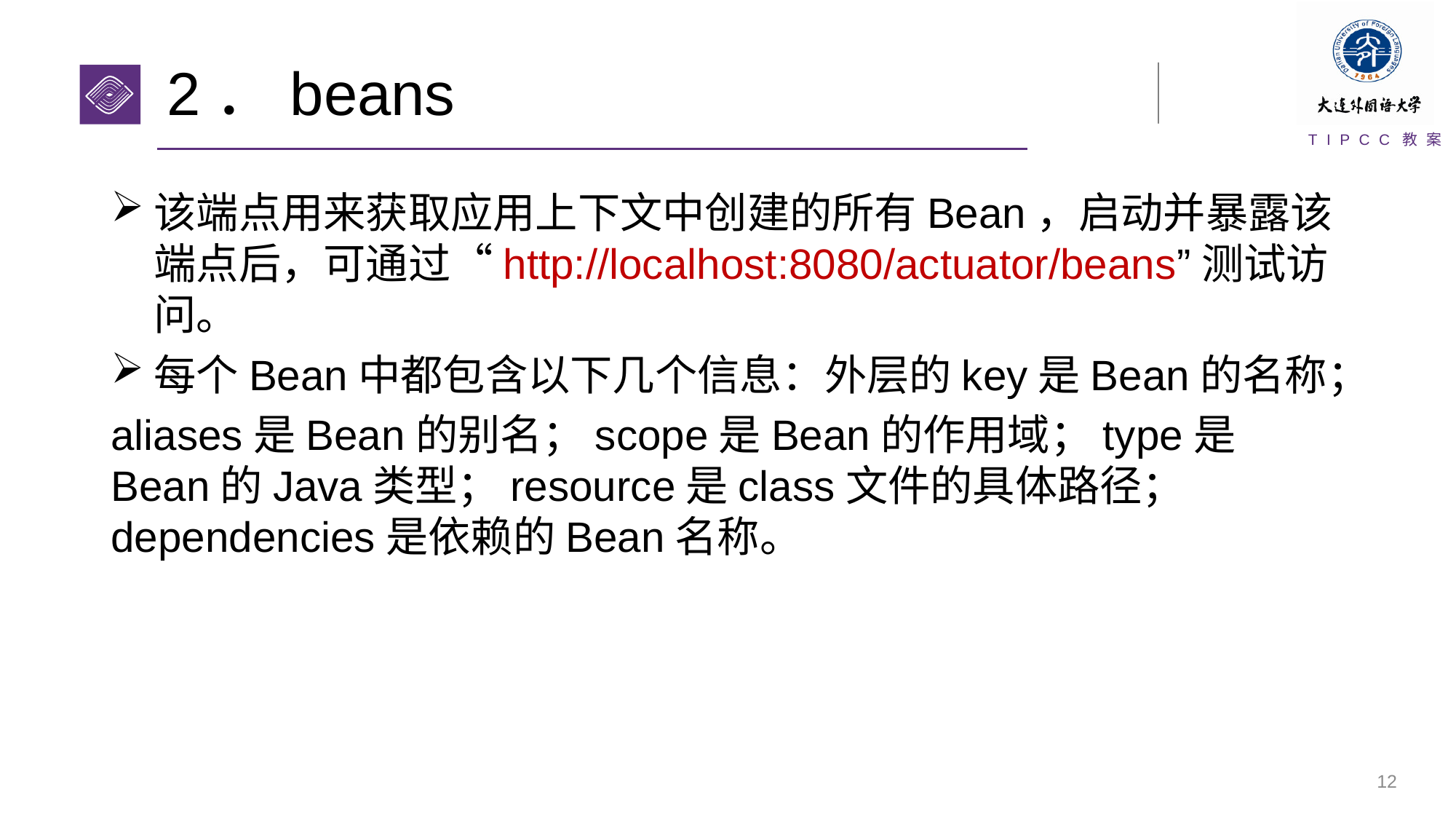

# 2．beans
该端点用来获取应用上下文中创建的所有Bean，启动并暴露该端点后，可通过“http://localhost:8080/actuator/beans”测试访问。
每个Bean中都包含以下几个信息：外层的key是Bean的名称；
aliases是Bean的别名；scope是Bean的作用域；type是Bean的Java类型；resource是class文件的具体路径；dependencies是依赖的Bean名称。

12